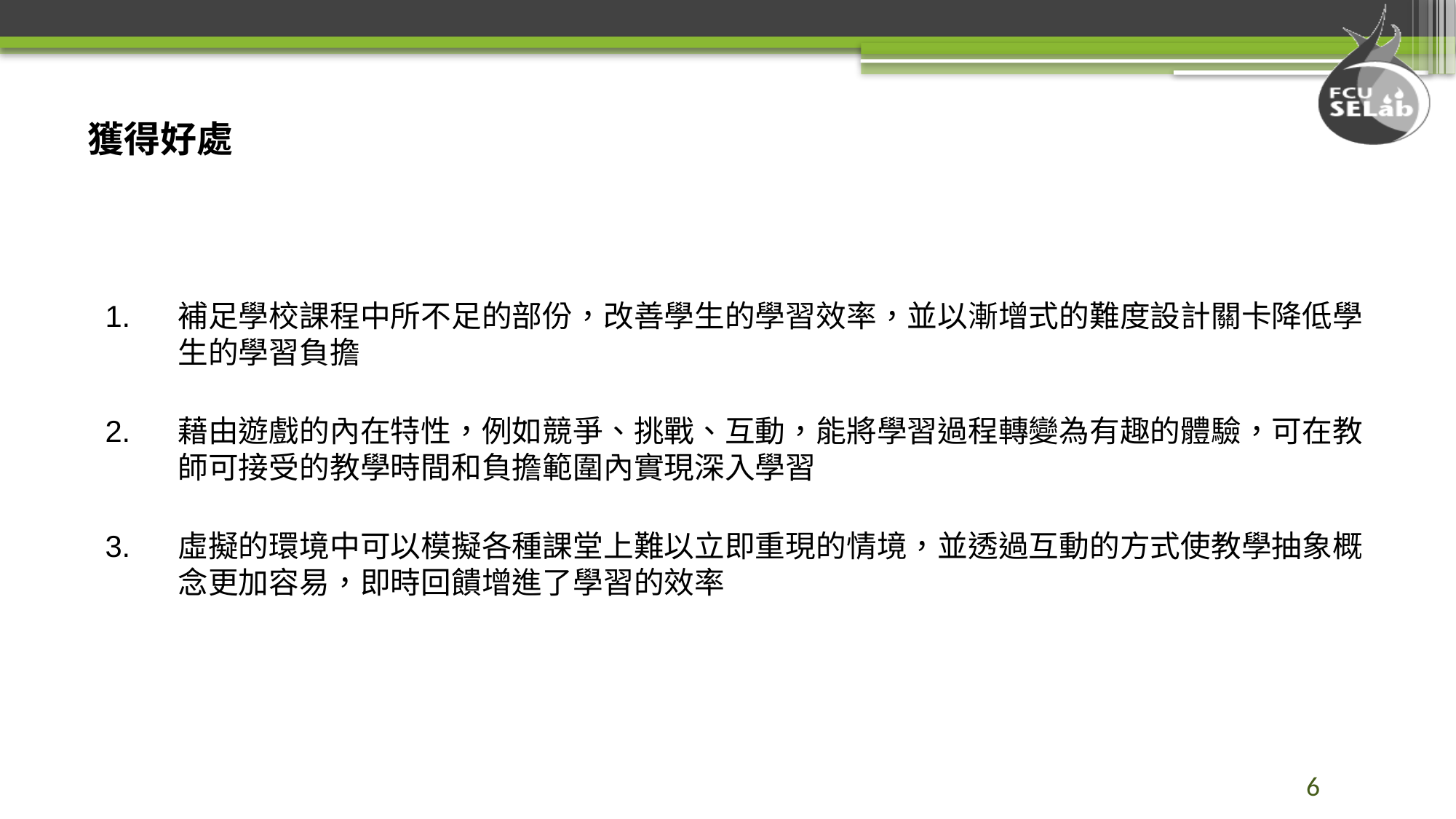

# 獲得好處

補足學校課程中所不足的部份，改善學生的學習效率，並以漸增式的難度設計關卡降低學生的學習負擔

藉由遊戲的內在特性，例如競爭、挑戰、互動，能將學習過程轉變為有趣的體驗，可在教師可接受的教學時間和負擔範圍內實現深入學習

虛擬的環境中可以模擬各種課堂上難以立即重現的情境，並透過互動的方式使教學抽象概念更加容易，即時回饋增進了學習的效率

6